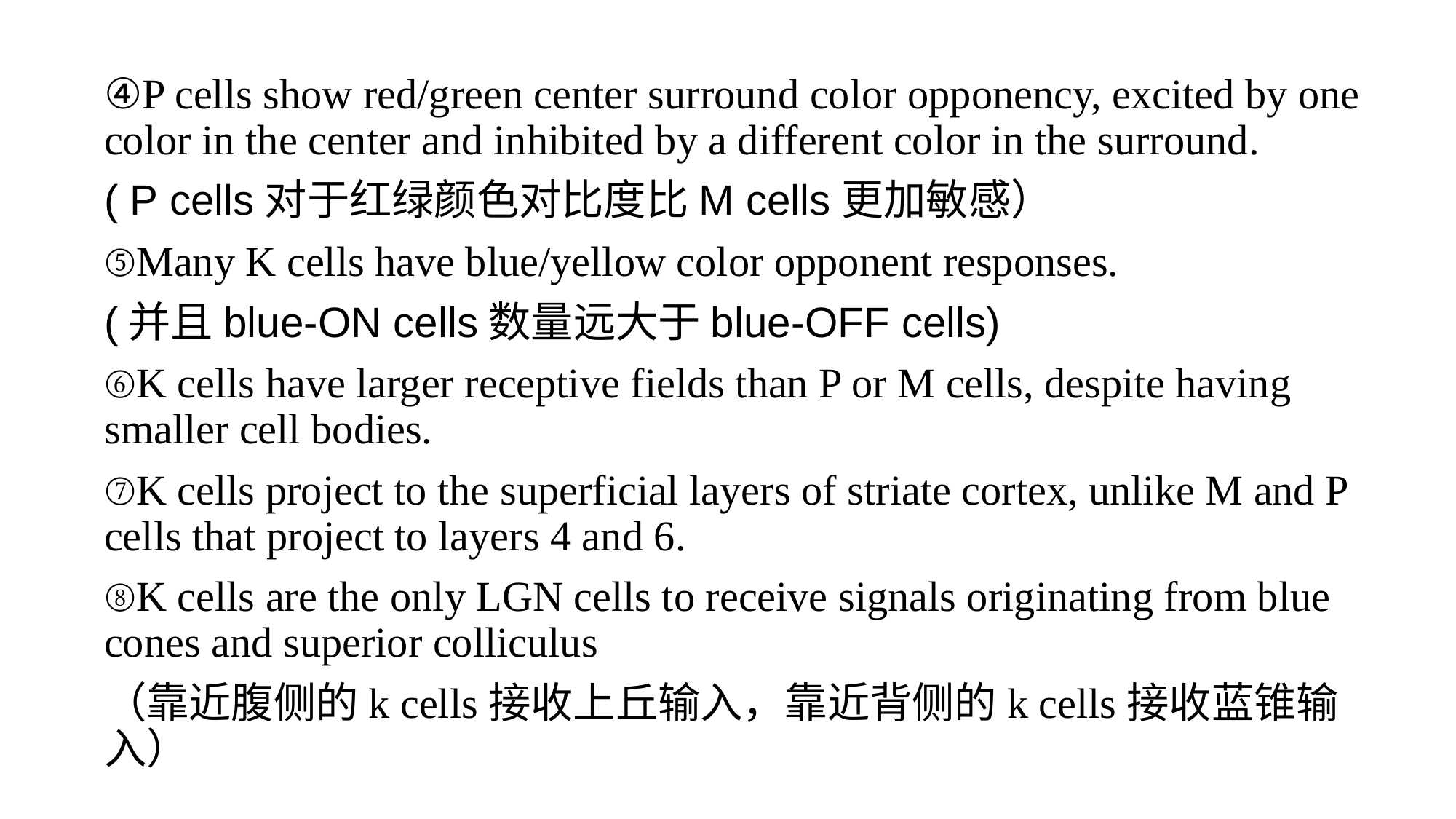

④P cells show red/green center surround color opponency, excited by one color in the center and inhibited by a different color in the surround.
( P cells对于红绿颜色对比度比M cells更加敏感）
⑤Many K cells have blue/yellow color opponent responses.
(并且blue-ON cells数量远大于blue-OFF cells)
⑥K cells have larger receptive fields than P or M cells, despite having smaller cell bodies.
⑦K cells project to the superficial layers of striate cortex, unlike M and P cells that project to layers 4 and 6.
⑧K cells are the only LGN cells to receive signals originating from blue cones and superior colliculus
（靠近腹侧的k cells接收上丘输入，靠近背侧的k cells接收蓝锥输入）